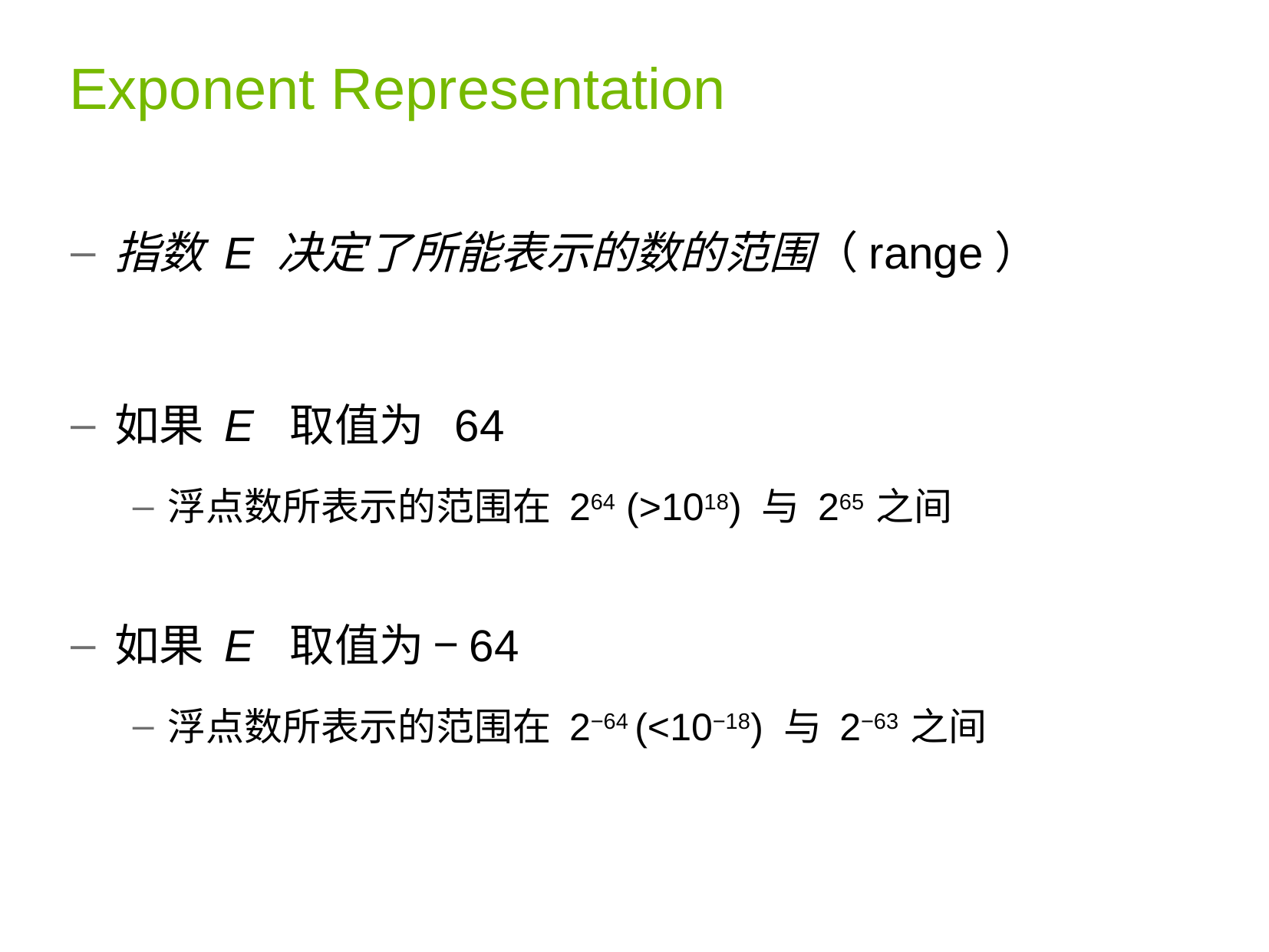

# Exponent Representation
指数 E 决定了所能表示的数的范围（range）

如果 E  取值为  64
浮点数所表示的范围在 264 (>1018) 与 265 之间

如果 E  取值为 −64
浮点数所表示的范围在 2−64 (<10−18) 与 2−63 之间